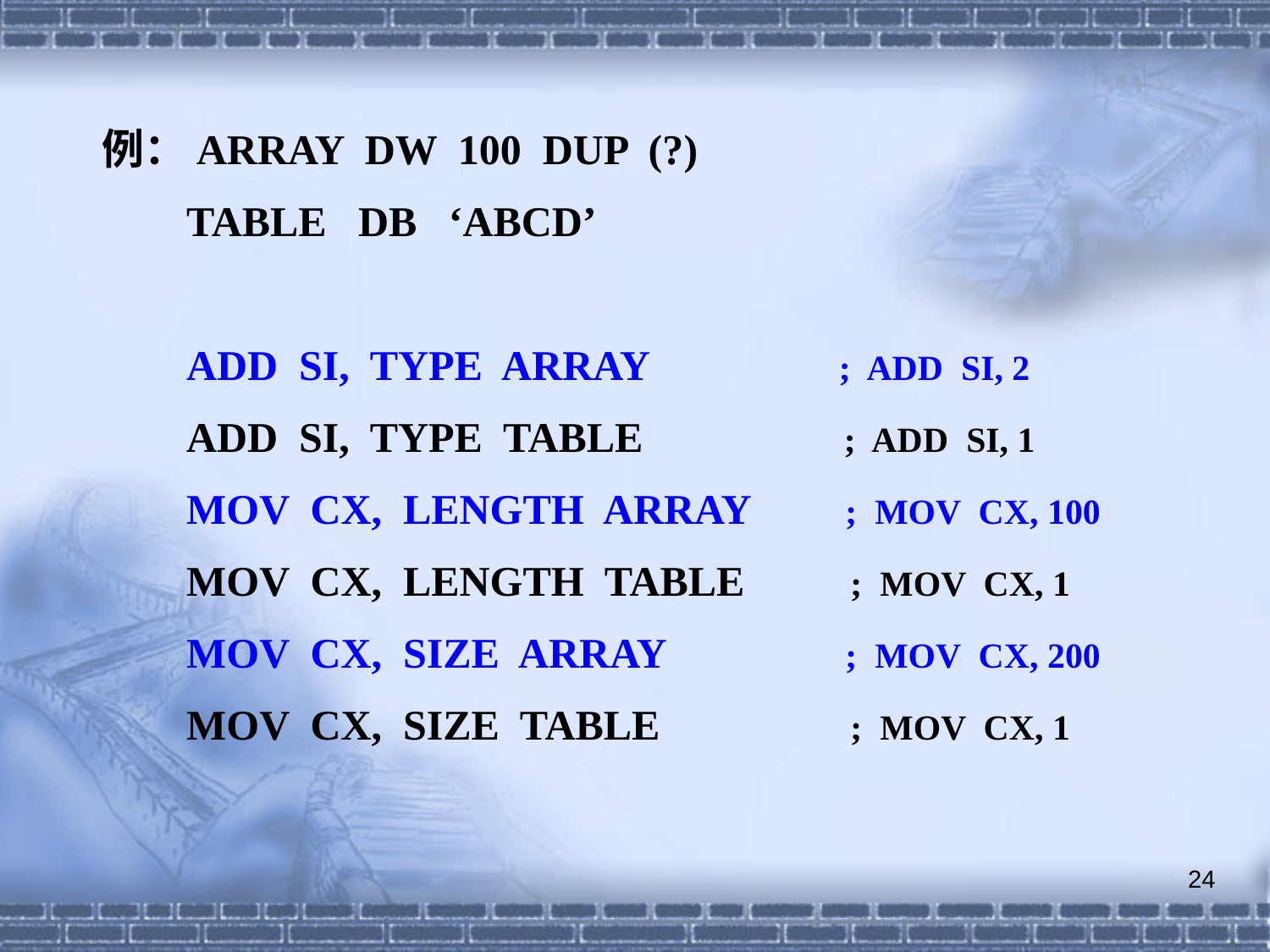

例：ARRAY  DW  100  DUP  (?)
        TABLE   DB   ‘ABCD’

        ADD  SI,  TYPE  ARRAY                  ;  ADD  SI, 2
        ADD  SI,  TYPE  TABLE                   ;  ADD  SI, 1
        MOV  CX,  LENGTH  ARRAY         ;  MOV  CX, 100
        MOV  CX,  LENGTH  TABLE          ;  MOV  CX, 1
        MOV  CX,  SIZE  ARRAY                 ;  MOV  CX, 200
        MOV  CX,  SIZE  TABLE                  ;  MOV  CX, 1
24